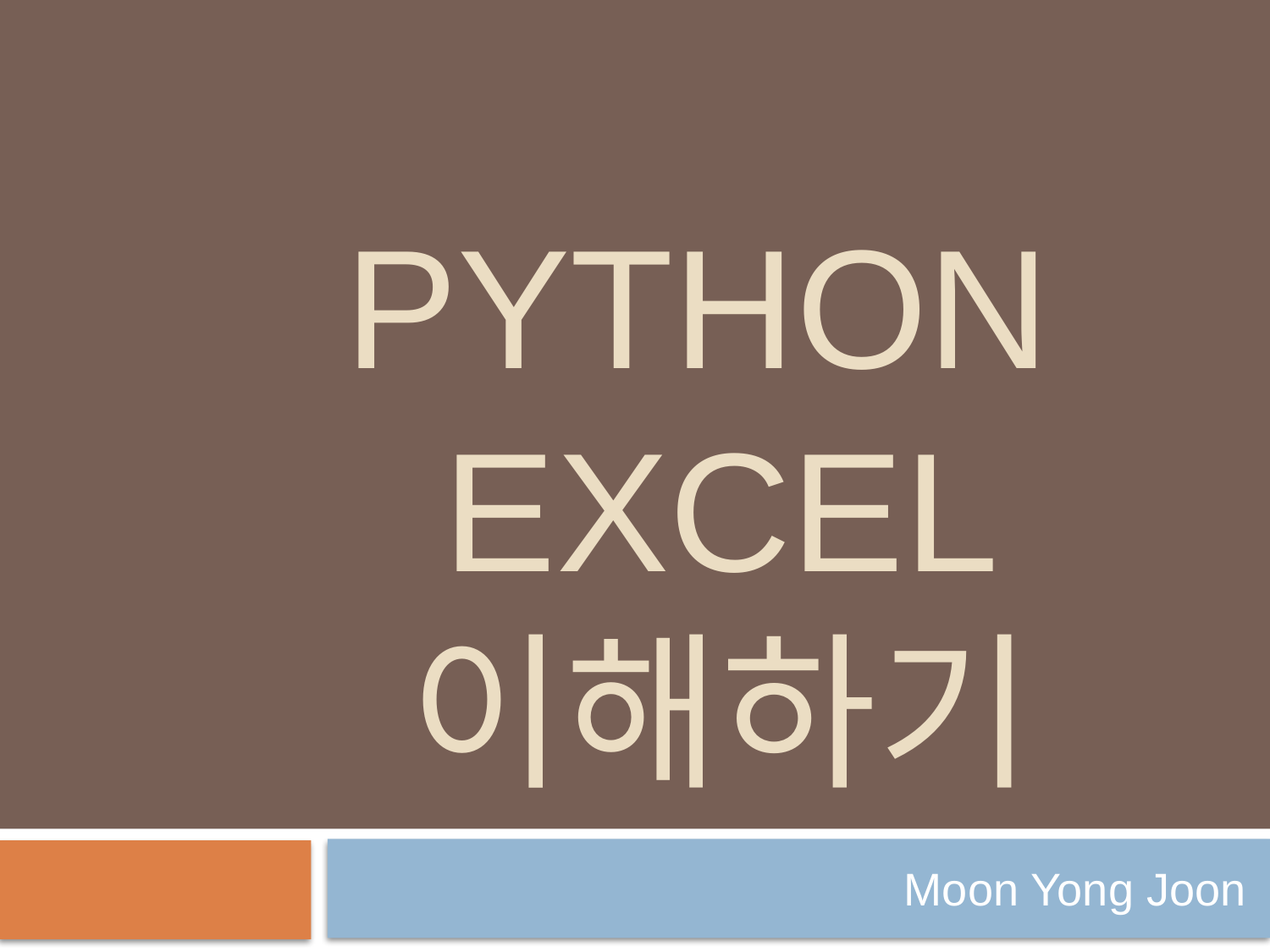

# Python excel 이해하기
Moon Yong Joon